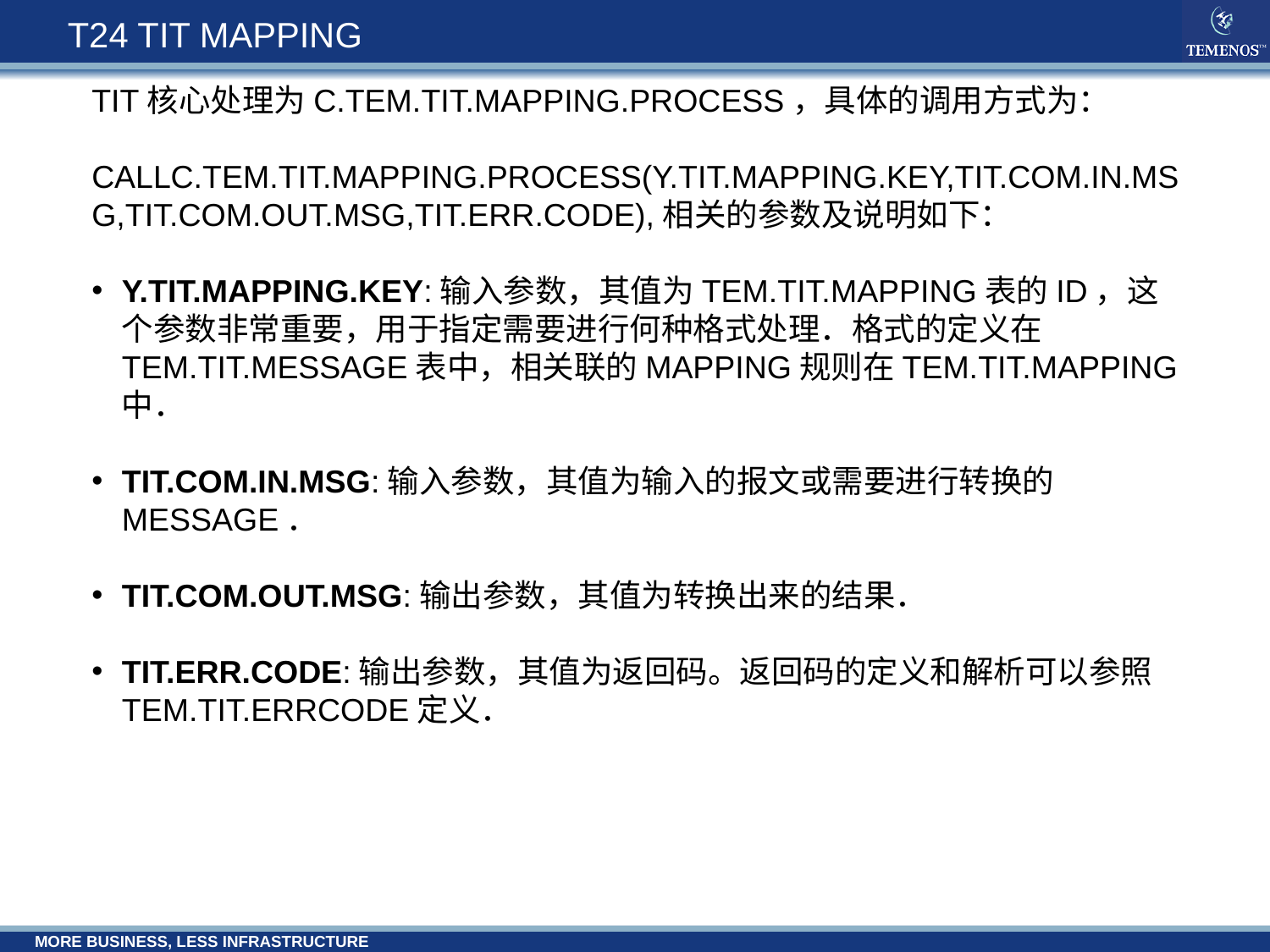

# T24 TIT MAPPING
TIT核心处理为C.TEM.TIT.MAPPING.PROCESS，具体的调用方式为：

CALLC.TEM.TIT.MAPPING.PROCESS(Y.TIT.MAPPING.KEY,TIT.COM.IN.MSG,TIT.COM.OUT.MSG,TIT.ERR.CODE),相关的参数及说明如下：

Y.TIT.MAPPING.KEY:输入参数，其值为TEM.TIT.MAPPING表的ID，这个参数非常重要，用于指定需要进行何种格式处理．格式的定义在TEM.TIT.MESSAGE表中，相关联的MAPPING规则在TEM.TIT.MAPPING中．

TIT.COM.IN.MSG:输入参数，其值为输入的报文或需要进行转换的MESSAGE．

TIT.COM.OUT.MSG:输出参数，其值为转换出来的结果．

TIT.ERR.CODE:输出参数，其值为返回码。返回码的定义和解析可以参照TEM.TIT.ERRCODE定义．